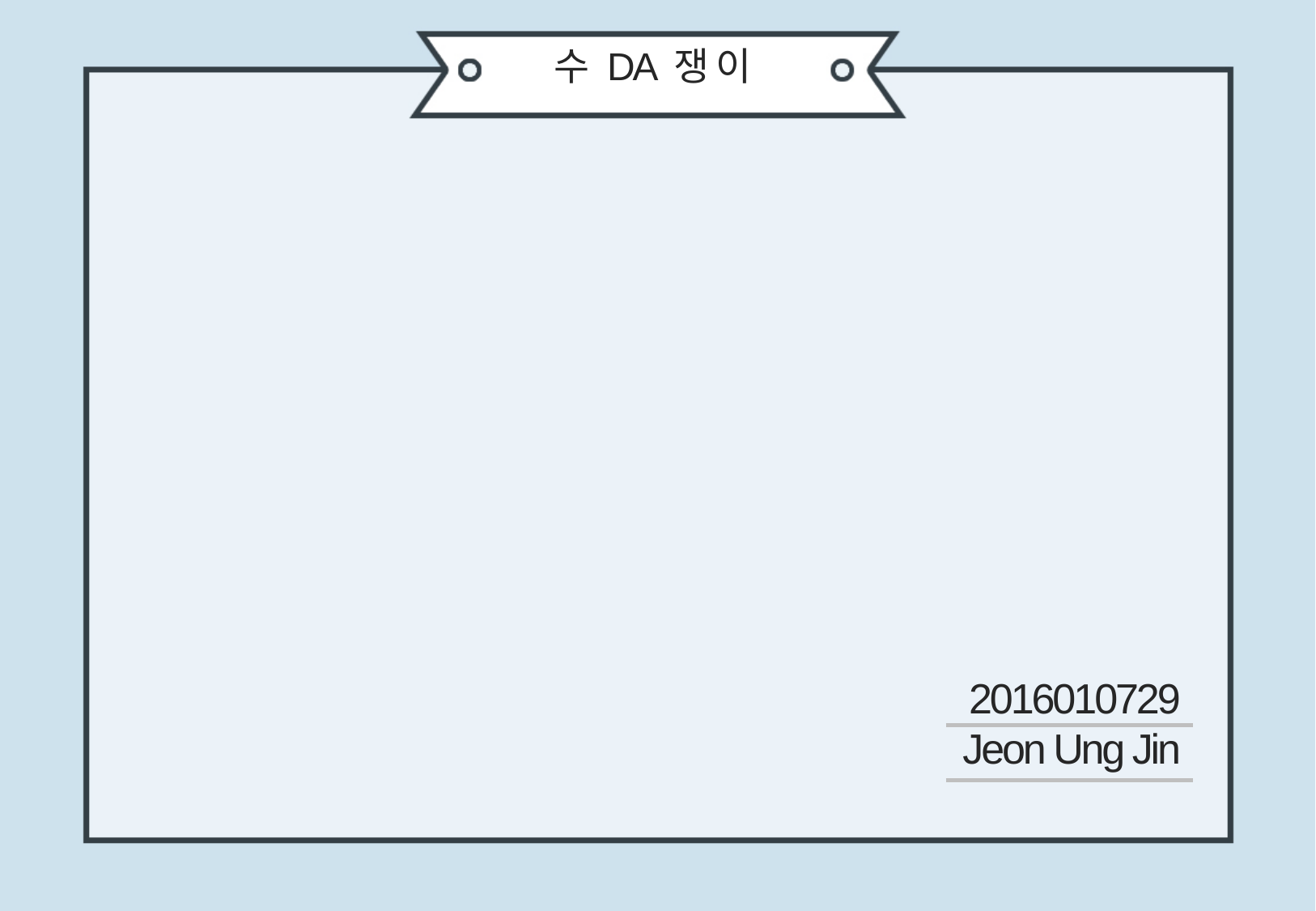

수 DA 쟁 이

2016010729
Jeon Ung Jin